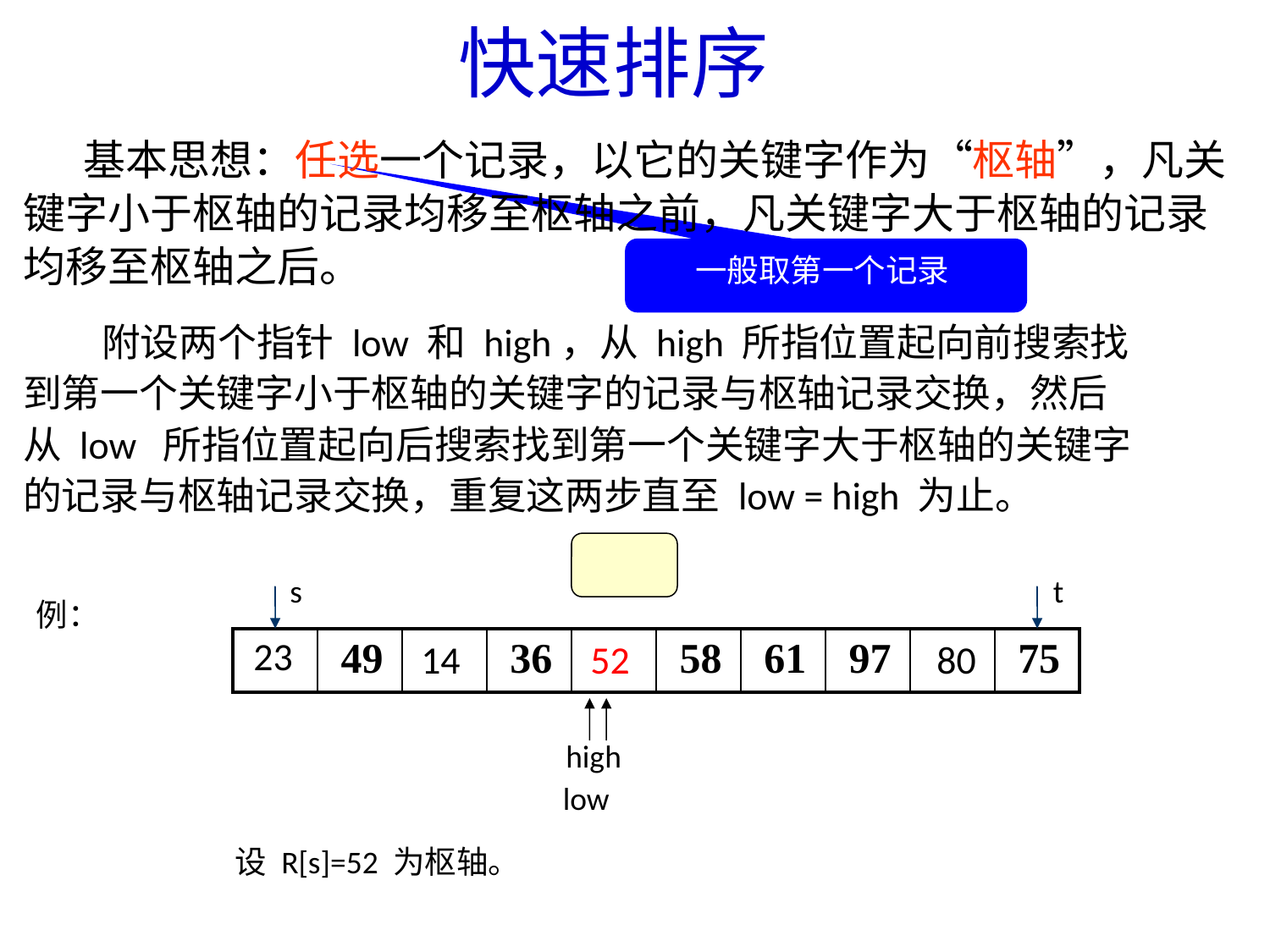

快速排序
　    基本思想：任选一个记录，以它的关键字作为“枢轴”，凡关 键字小于枢轴的记录均移至枢轴之前，凡关键字大于枢轴的记录均移至枢轴之后。
一般取第一个记录
        附设两个指针 low 和 high，从 high 所指位置起向前搜索找
到第一个关键字小于枢轴的关键字的记录与枢轴记录交换，然后
从 low  所指位置起向后搜索找到第一个关键字大于枢轴的关键字
的记录与枢轴记录交换，重复这两步直至 low = high 为止。

52

s
t

例：
14
52
80
| 52 | 49 | 80 | 36 | 14 | 58 | 61 | 97 | 23 | 75 |
| --- | --- | --- | --- | --- | --- | --- | --- | --- | --- |
23

low
low
low
low
high
high
high
high
high
high
low
设 R[s]=52 为枢轴。